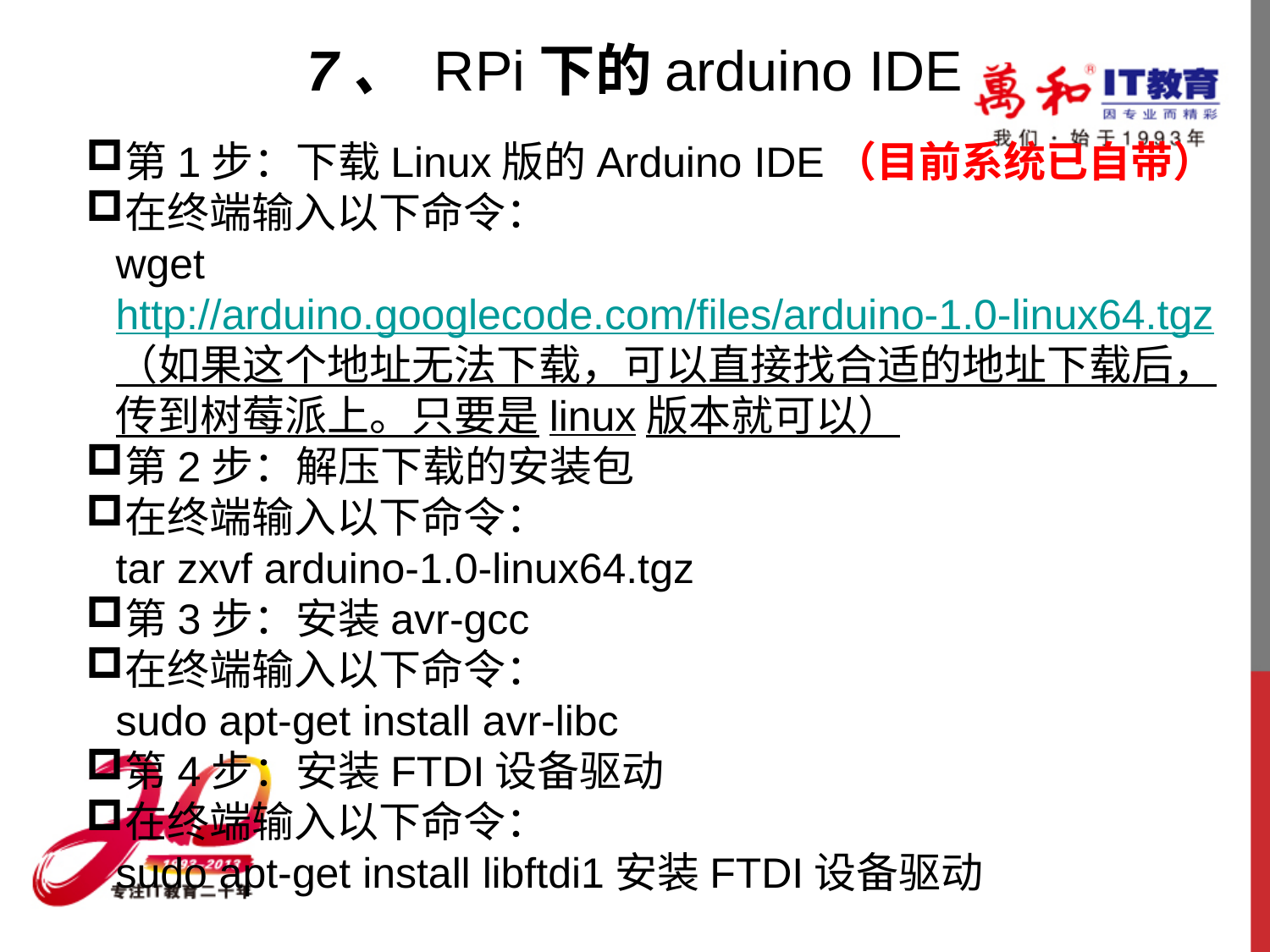

# 7、 RPi下的arduino IDE
第1步：下载Linux版的Arduino IDE（目前系统已自带）
在终端输入以下命令：
wget http://arduino.googlecode.com/files/arduino-1.0-linux64.tgz（如果这个地址无法下载，可以直接找合适的地址下载后，传到树莓派上。只要是linux版本就可以）
第2步：解压下载的安装包
在终端输入以下命令：
tar zxvf arduino-1.0-linux64.tgz
第3步：安装avr-gcc
在终端输入以下命令：
sudo apt-get install avr-libc
第4步：安装FTDI设备驱动
在终端输入以下命令：
sudo apt-get install libftdi1安装FTDI设备驱动